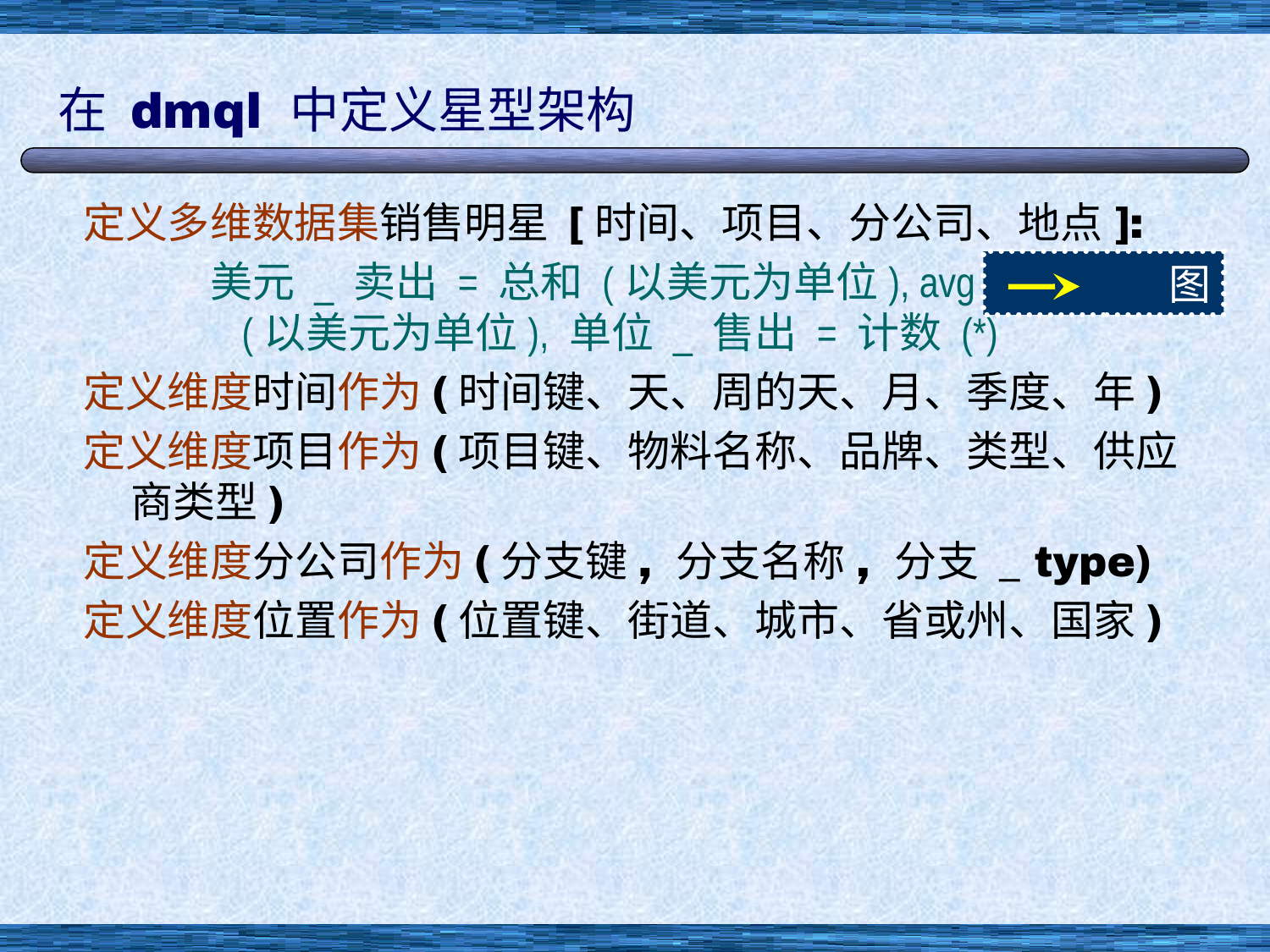

# 在 dmql 中定义星型架构
定义多维数据集销售明星 [时间、项目、分公司、地点]:
美元 _ 卖出 = 总和 (以美元为单位), avg _ sales = avg (以美元为单位), 单位 _ 售出 = 计数 (*)
定义维度时间作为(时间键、天、周的天、月、季度、年)
定义维度项目作为(项目键、物料名称、品牌、类型、供应商类型)
定义维度分公司作为(分支键, 分支名称, 分支 _ type)
定义维度位置作为(位置键、街道、城市、省或州、国家)
图